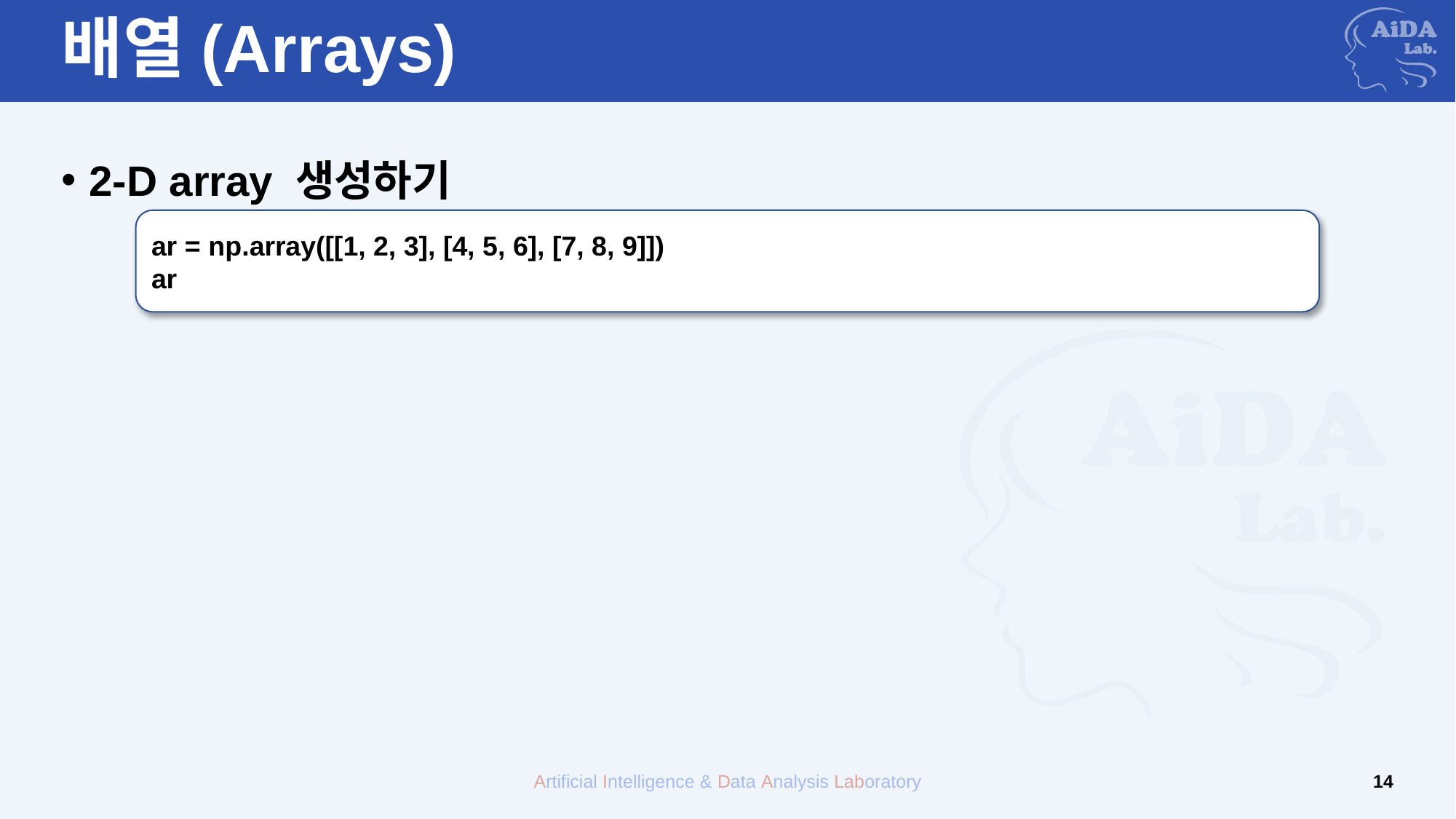

# 배열(Arrays)
2-D array 생성하기

ar = np.array([[1, 2, 3], [4, 5, 6], [7, 8, 9]])
ar
Artificial Intelligence & Data Analysis Laboratory
14